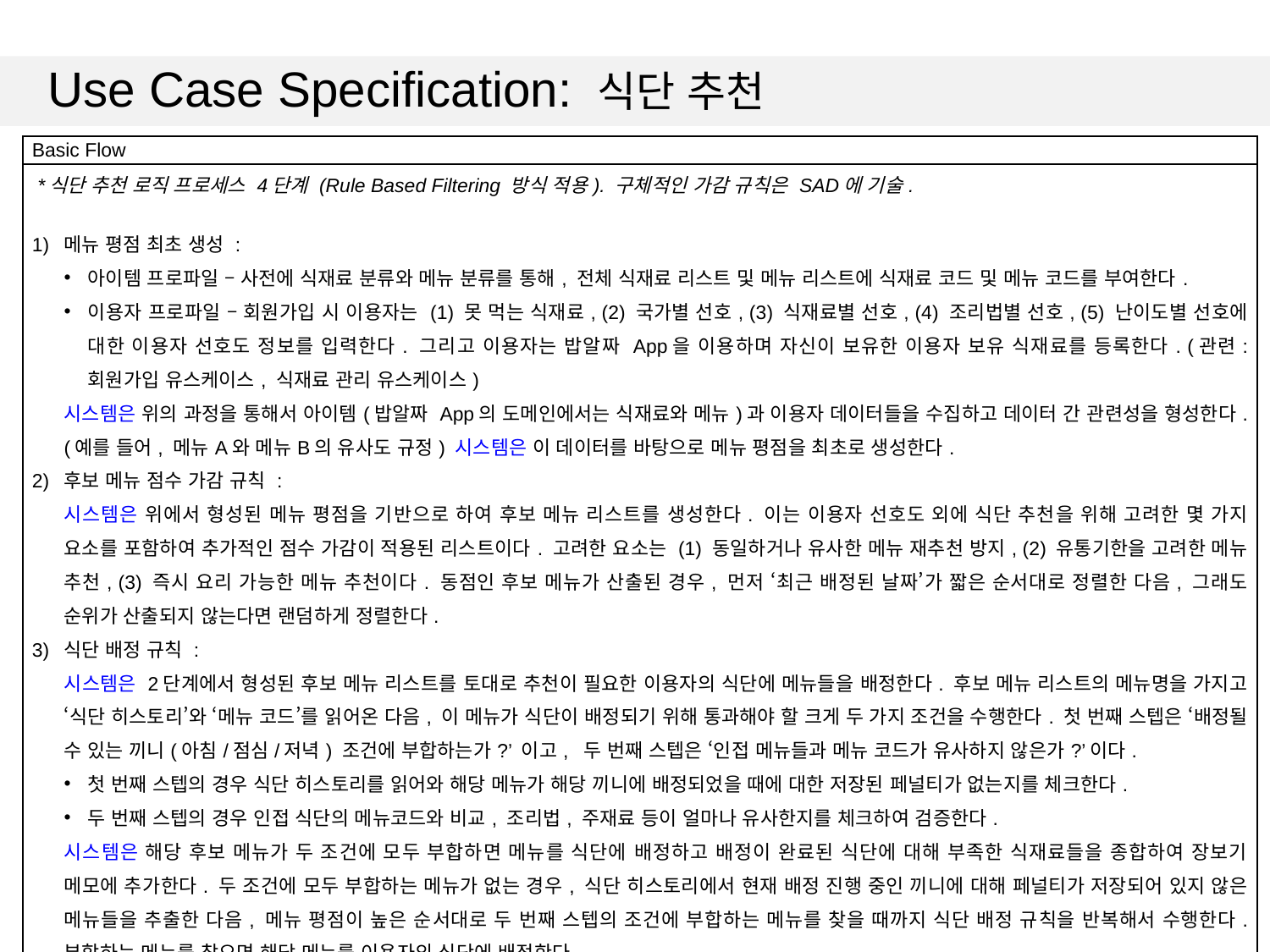

# Use Case Specification: 식단 추천
| Basic Flow |
| --- |
| \*식단 추천 로직 프로세스 4단계 (Rule Based Filtering 방식 적용). 구체적인 가감 규칙은 SAD에 기술. 메뉴 평점 최초 생성 : 아이템 프로파일 – 사전에 식재료 분류와 메뉴 분류를 통해, 전체 식재료 리스트 및 메뉴 리스트에 식재료 코드 및 메뉴 코드를 부여한다. 이용자 프로파일 – 회원가입 시 이용자는 (1) 못 먹는 식재료, (2) 국가별 선호, (3) 식재료별 선호, (4) 조리법별 선호, (5) 난이도별 선호에 대한 이용자 선호도 정보를 입력한다. 그리고 이용자는 밥알짜 App을 이용하며 자신이 보유한 이용자 보유 식재료를 등록한다. (관련: 회원가입 유스케이스, 식재료 관리 유스케이스) 시스템은 위의 과정을 통해서 아이템(밥알짜 App의 도메인에서는 식재료와 메뉴)과 이용자 데이터들을 수집하고 데이터 간 관련성을 형성한다. (예를 들어, 메뉴A와 메뉴B의 유사도 규정) 시스템은 이 데이터를 바탕으로 메뉴 평점을 최초로 생성한다. 후보 메뉴 점수 가감 규칙 : 시스템은 위에서 형성된 메뉴 평점을 기반으로 하여 후보 메뉴 리스트를 생성한다. 이는 이용자 선호도 외에 식단 추천을 위해 고려한 몇 가지 요소를 포함하여 추가적인 점수 가감이 적용된 리스트이다. 고려한 요소는 (1) 동일하거나 유사한 메뉴 재추천 방지, (2) 유통기한을 고려한 메뉴 추천, (3) 즉시 요리 가능한 메뉴 추천이다. 동점인 후보 메뉴가 산출된 경우, 먼저 ‘최근 배정된 날짜’가 짧은 순서대로 정렬한 다음, 그래도 순위가 산출되지 않는다면 랜덤하게 정렬한다. 식단 배정 규칙 : 시스템은 2단계에서 형성된 후보 메뉴 리스트를 토대로 추천이 필요한 이용자의 식단에 메뉴들을 배정한다. 후보 메뉴 리스트의 메뉴명을 가지고 ‘식단 히스토리’와 ‘메뉴 코드’를 읽어온 다음, 이 메뉴가 식단이 배정되기 위해 통과해야 할 크게 두 가지 조건을 수행한다. 첫 번째 스텝은 ‘배정될 수 있는 끼니(아침/점심/저녁) 조건에 부합하는가?’ 이고, 두 번째 스텝은 ‘인접 메뉴들과 메뉴 코드가 유사하지 않은가?’이다. 첫 번째 스텝의 경우 식단 히스토리를 읽어와 해당 메뉴가 해당 끼니에 배정되었을 때에 대한 저장된 페널티가 없는지를 체크한다. 두 번째 스텝의 경우 인접 식단의 메뉴코드와 비교, 조리법, 주재료 등이 얼마나 유사한지를 체크하여 검증한다. 시스템은 해당 후보 메뉴가 두 조건에 모두 부합하면 메뉴를 식단에 배정하고 배정이 완료된 식단에 대해 부족한 식재료들을 종합하여 장보기 메모에 추가한다. 두 조건에 모두 부합하는 메뉴가 없는 경우, 식단 히스토리에서 현재 배정 진행 중인 끼니에 대해 페널티가 저장되어 있지 않은 메뉴들을 추출한 다음, 메뉴 평점이 높은 순서대로 두 번째 스텝의 조건에 부합하는 메뉴를 찾을 때까지 식단 배정 규칙을 반복해서 수행한다. 부합하는 메뉴를 찾으면 해당 메뉴를 이용자의 식단에 배정한다. 향후 추천을 위한 데이터 갱신 : 시스템은 이용자의 Action에 따라 향후 추천에 영향을 미칠 관련 데이터들을 갱신한다. 데이터들을 갱신하는 규칙은 식단 이행 여부 관리 서브플로우(step 3)에 기술되어 있는 것과 같다. |